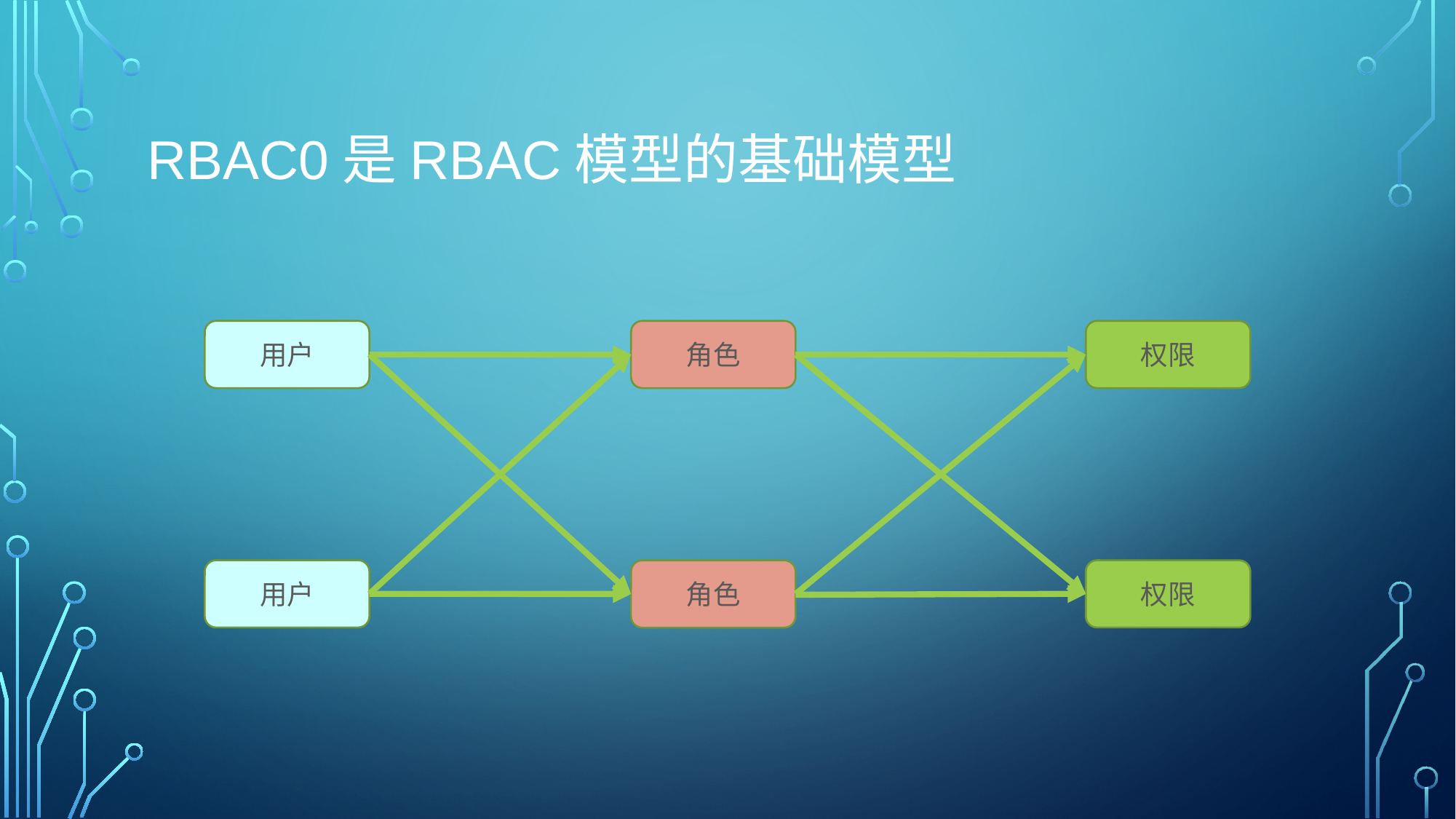

# rbAC0是RBAC模型的基础模型

用户
角色
权限
用户
权限
角色